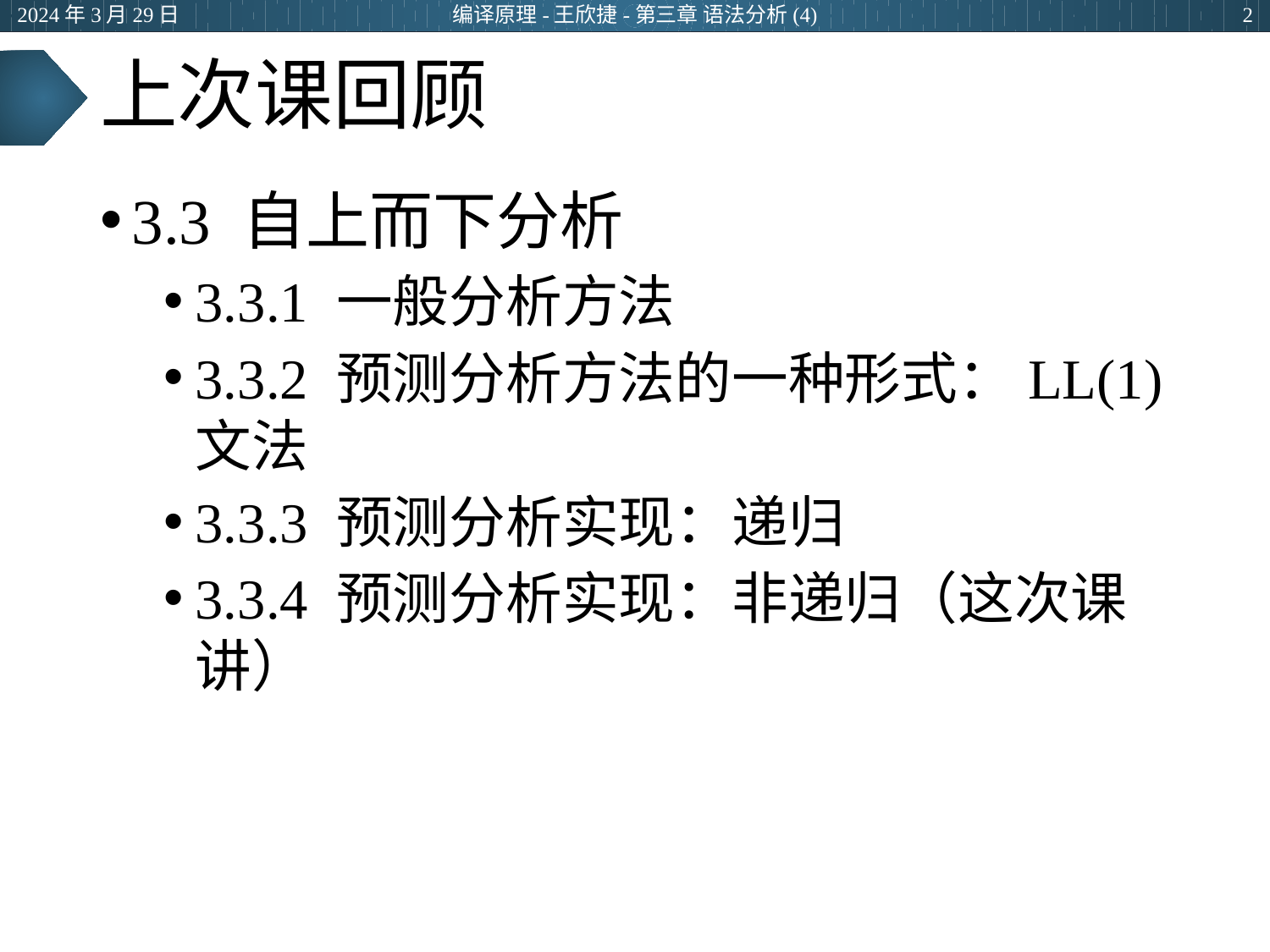

2024年3月29日
编译原理-王欣捷-第三章 语法分析(4)
2
# 上次课回顾
3.3 自上而下分析
3.3.1 一般分析方法
3.3.2 预测分析方法的一种形式：LL(1)文法
3.3.3 预测分析实现：递归
3.3.4 预测分析实现：非递归（这次课讲）